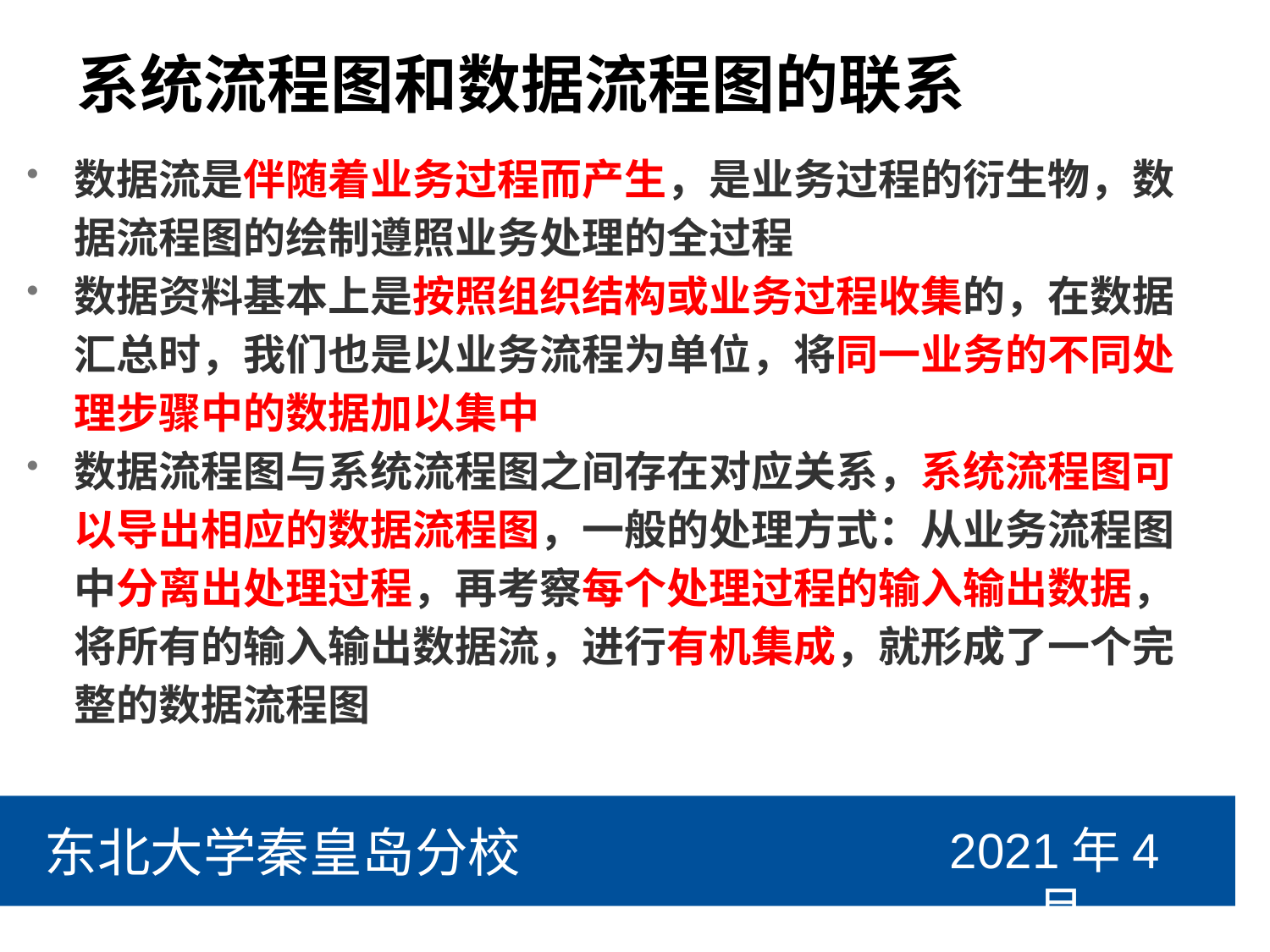

# 系统流程图和数据流程图的联系
数据流是伴随着业务过程而产生，是业务过程的衍生物，数据流程图的绘制遵照业务处理的全过程
数据资料基本上是按照组织结构或业务过程收集的，在数据汇总时，我们也是以业务流程为单位，将同一业务的不同处理步骤中的数据加以集中
数据流程图与系统流程图之间存在对应关系，系统流程图可以导出相应的数据流程图，一般的处理方式：从业务流程图中分离出处理过程，再考察每个处理过程的输入输出数据，将所有的输入输出数据流，进行有机集成，就形成了一个完整的数据流程图